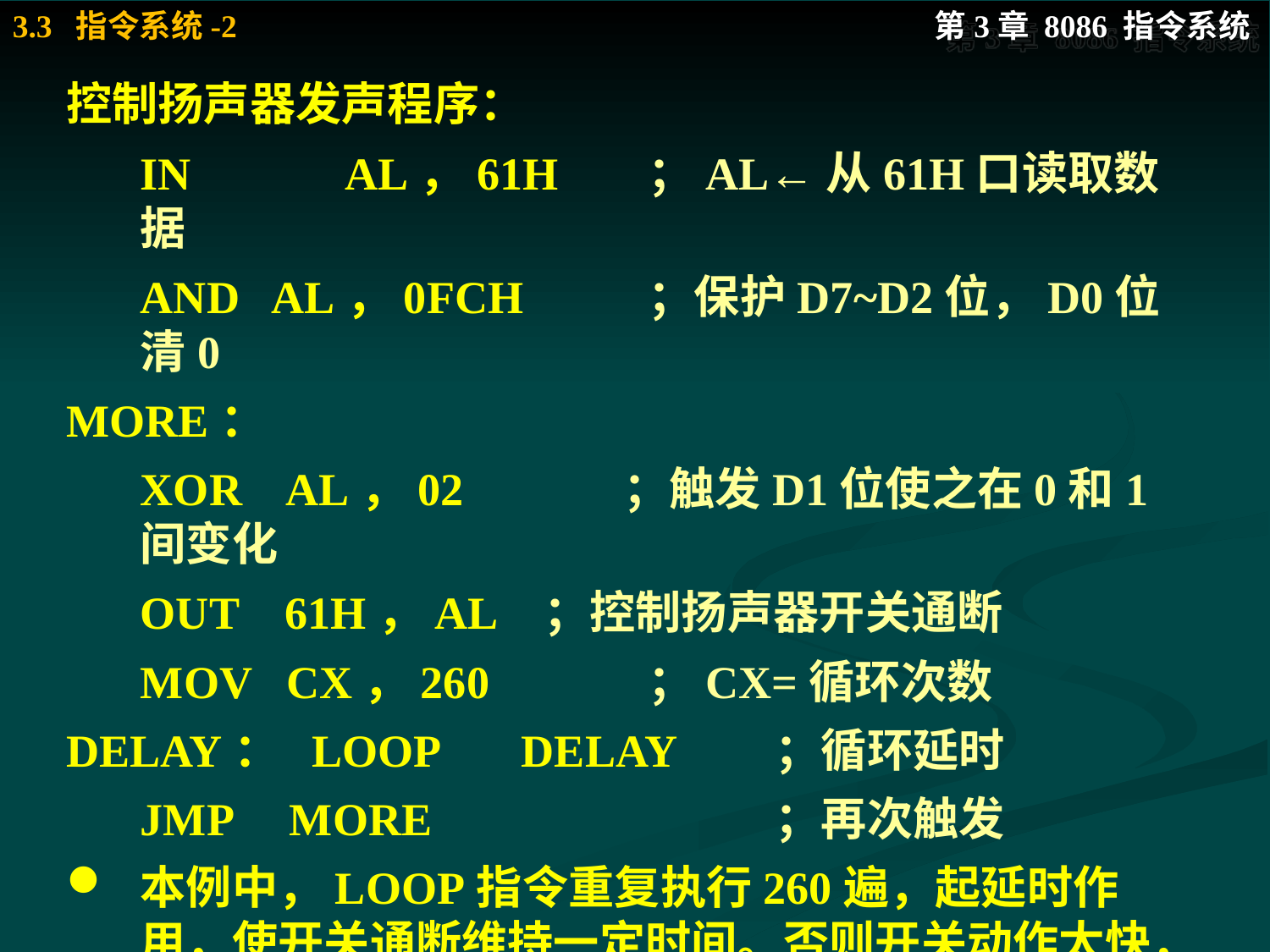

控制扬声器发声程序：
	IN	       AL，61H	；AL←从61H口读取数据
	AND   AL，0FCH	；保护D7~D2位，D0位清0
MORE：
	XOR    AL，02             ；触发D1位使之在0和1间变化
	OUT    61H，AL	 ；控制扬声器开关通断
	MOV   CX，260		；CX=循环次数
DELAY：  LOOP	DELAY	；循环延时
	JMP     MORE			；再次触发
本例中，LOOP指令重复执行260遍，起延时作用，使开关通断维持一定时间。否则开关动作太快，发出的声音频率太高，人耳听不出来。